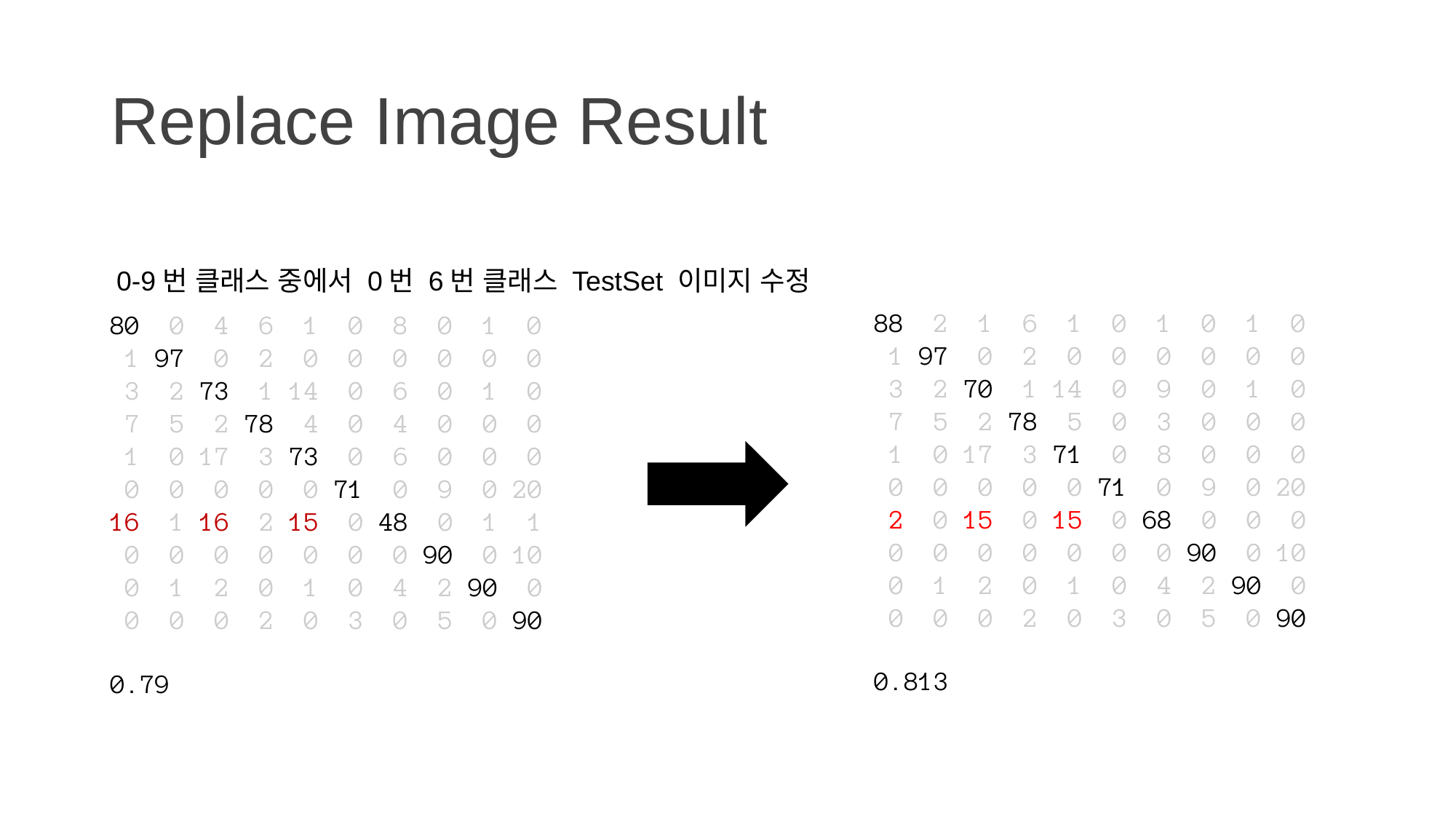

# Replace Image Result
0-9번 클래스 중에서 0번 6번 클래스 TestSet 이미지 수정
88  2  1  6  1  0  1  0  1  0
 1 97  0  2  0  0  0  0  0  0
 3  2 70  1 14  0  9  0  1  0
 7  5  2 78  5  0  3  0  0  0
 1  0 17  3 71  0  8  0  0  0
 0  0  0  0  0 71  0  9  0 20
 2  0 15  0 15  0 68  0  0  0
 0  0  0  0  0  0  0 90  0 10
 0  1  2  0  1  0  4  2 90  0
 0  0  0  2  0  3  0  5  0 90
80  0  4  6  1  0  8  0  1  0
 1 97  0  2  0  0  0  0  0  0
 3  2 73  1 14  0  6  0  1  0
 7  5  2 78  4  0  4  0  0  0
 1  0 17  3 73  0  6  0  0  0
 0  0  0  0  0 71  0  9  0 20
16  1 16  2 15  0 48  0  1  1
 0  0  0  0  0  0  0 90  0 10
 0  1  2  0  1  0  4  2 90  0
 0  0  0  2  0  3  0  5  0 90

0.813
0.79